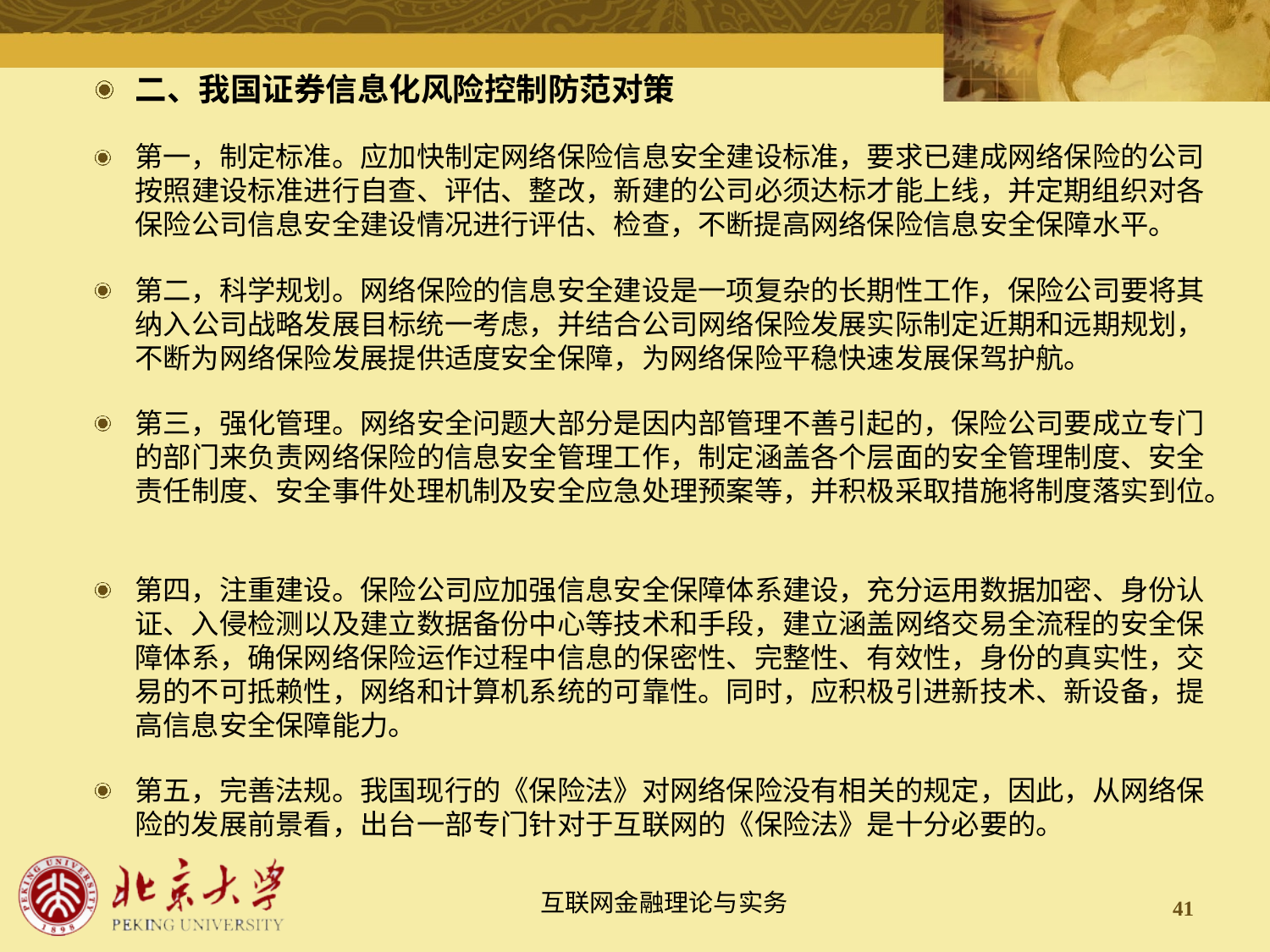

二、我国证券信息化风险控制防范对策
第一，制定标准。应加快制定网络保险信息安全建设标准，要求已建成网络保险的公司按照建设标准进行自查、评估、整改，新建的公司必须达标才能上线，并定期组织对各保险公司信息安全建设情况进行评估、检查，不断提高网络保险信息安全保障水平。
第二，科学规划。网络保险的信息安全建设是一项复杂的长期性工作，保险公司要将其纳入公司战略发展目标统一考虑，并结合公司网络保险发展实际制定近期和远期规划，不断为网络保险发展提供适度安全保障，为网络保险平稳快速发展保驾护航。
第三，强化管理。网络安全问题大部分是因内部管理不善引起的，保险公司要成立专门的部门来负责网络保险的信息安全管理工作，制定涵盖各个层面的安全管理制度、安全责任制度、安全事件处理机制及安全应急处理预案等，并积极采取措施将制度落实到位。
第四，注重建设。保险公司应加强信息安全保障体系建设，充分运用数据加密、身份认证、入侵检测以及建立数据备份中心等技术和手段，建立涵盖网络交易全流程的安全保障体系，确保网络保险运作过程中信息的保密性、完整性、有效性，身份的真实性，交易的不可抵赖性，网络和计算机系统的可靠性。同时，应积极引进新技术、新设备，提高信息安全保障能力。
第五，完善法规。我国现行的《保险法》对网络保险没有相关的规定，因此，从网络保险的发展前景看，出台一部专门针对于互联网的《保险法》是十分必要的。
41